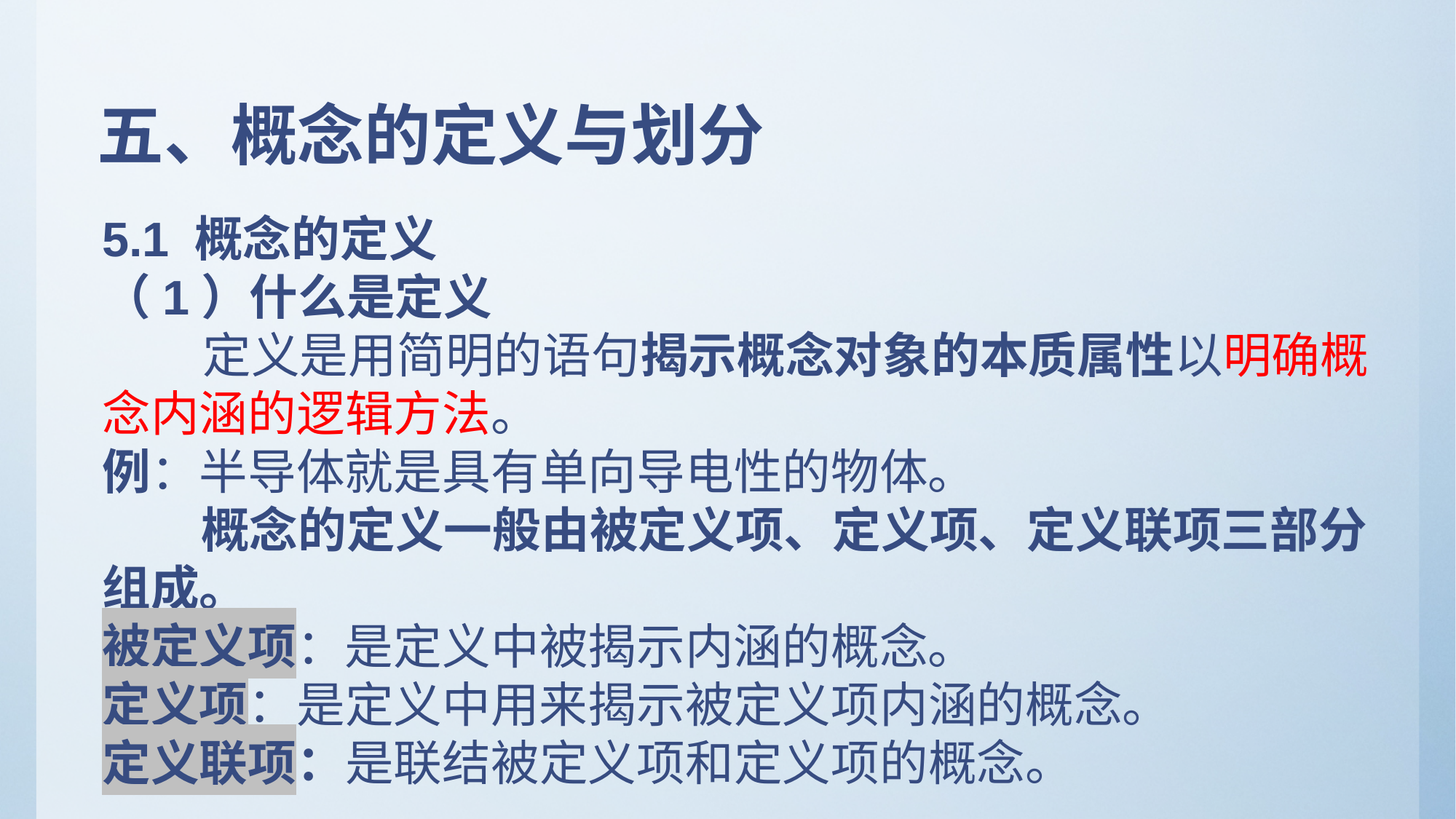

# 五、概念的定义与划分
5.1 概念的定义
（1）什么是定义
        定义是用简明的语句揭示概念对象的本质属性以明确概念内涵的逻辑方法。
例：半导体就是具有单向导电性的物体。
        概念的定义一般由被定义项、定义项、定义联项三部分组成。
被定义项：是定义中被揭示内涵的概念。
定义项：是定义中用来揭示被定义项内涵的概念。
定义联项：是联结被定义项和定义项的概念。